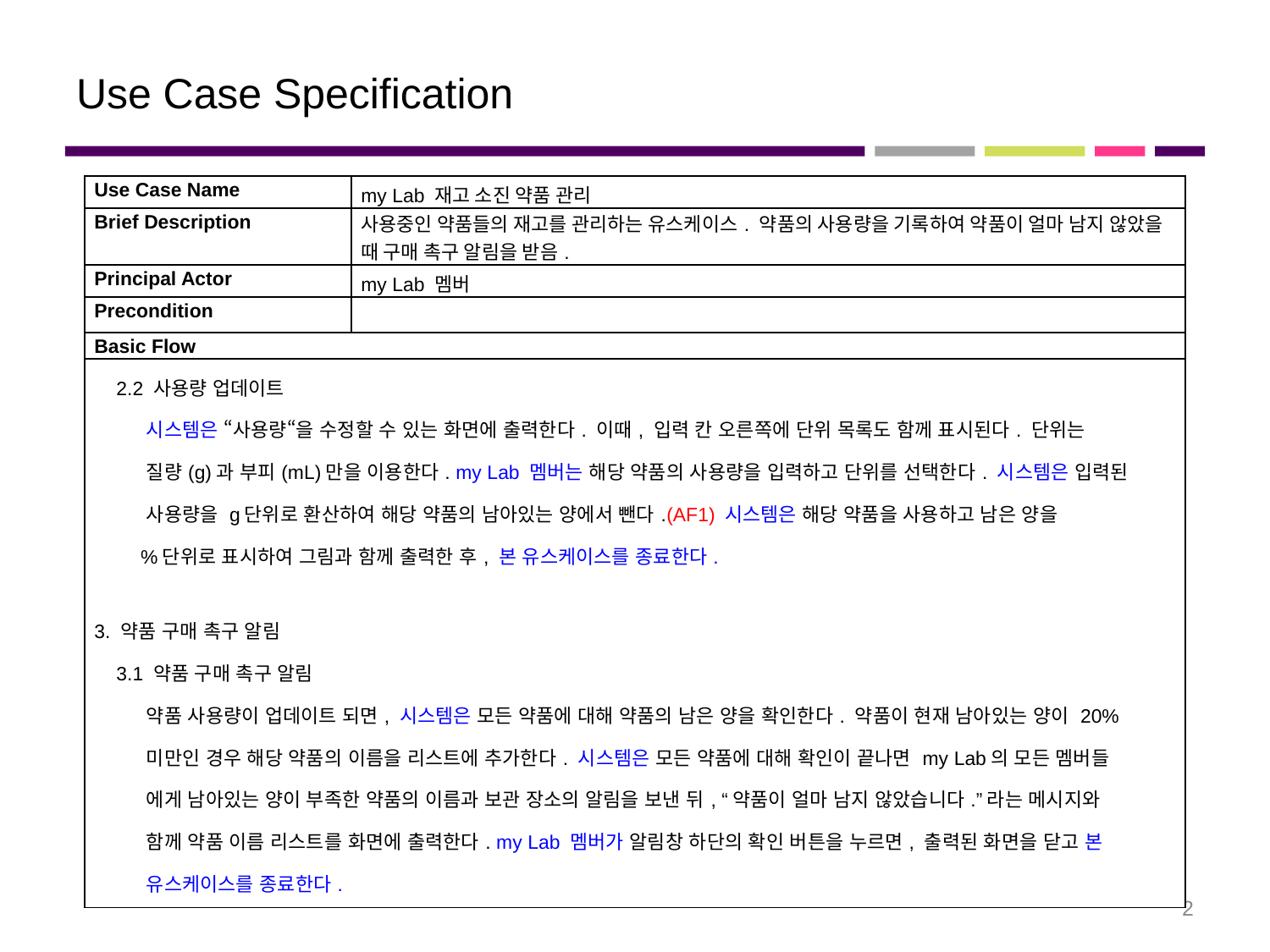

# Use Case Specification
| Use Case Name | my Lab 재고 소진 약품 관리 |
| --- | --- |
| Brief Description | 사용중인 약품들의 재고를 관리하는 유스케이스. 약품의 사용량을 기록하여 약품이 얼마 남지 않았을 때 구매 촉구 알림을 받음. |
| Principal Actor | my Lab 멤버 |
| Precondition |  |
| Basic Flow |  |
| 2.2 사용량 업데이트 시스템은 “사용량“을 수정할 수 있는 화면에 출력한다. 이때, 입력 칸 오른쪽에 단위 목록도 함께 표시된다. 단위는 질량(g)과 부피(mL)만을 이용한다. my Lab 멤버는 해당 약품의 사용량을 입력하고 단위를 선택한다. 시스템은 입력된 사용량을 g단위로 환산하여 해당 약품의 남아있는 양에서 뺀다.(AF1) 시스템은 해당 약품을 사용하고 남은 양을 %단위로 표시하여 그림과 함께 출력한 후, 본 유스케이스를 종료한다. 3. 약품 구매 촉구 알림 3.1 약품 구매 촉구 알림 약품 사용량이 업데이트 되면, 시스템은 모든 약품에 대해 약품의 남은 양을 확인한다. 약품이 현재 남아있는 양이 20% 미만인 경우 해당 약품의 이름을 리스트에 추가한다. 시스템은 모든 약품에 대해 확인이 끝나면 my Lab의 모든 멤버들 에게 남아있는 양이 부족한 약품의 이름과 보관 장소의 알림을 보낸 뒤, “약품이 얼마 남지 않았습니다.”라는 메시지와 함께 약품 이름 리스트를 화면에 출력한다. my Lab 멤버가 알림창 하단의 확인 버튼을 누르면, 출력된 화면을 닫고 본 유스케이스를 종료한다. |  |
2